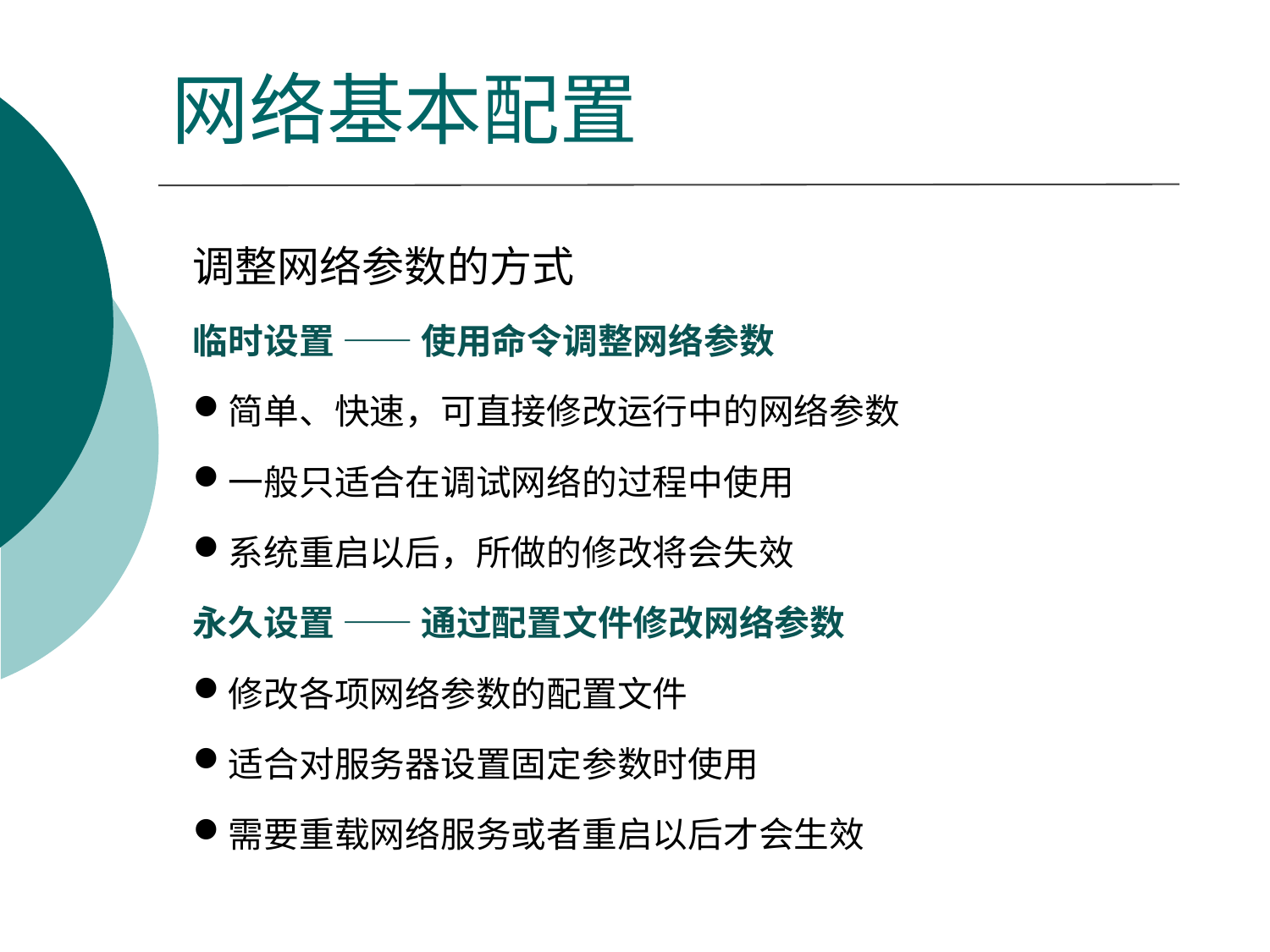

# 网络基本配置
调整网络参数的方式
临时设置 —— 使用命令调整网络参数
简单、快速，可直接修改运行中的网络参数
一般只适合在调试网络的过程中使用
系统重启以后，所做的修改将会失效
永久设置 —— 通过配置文件修改网络参数
修改各项网络参数的配置文件
适合对服务器设置固定参数时使用
需要重载网络服务或者重启以后才会生效